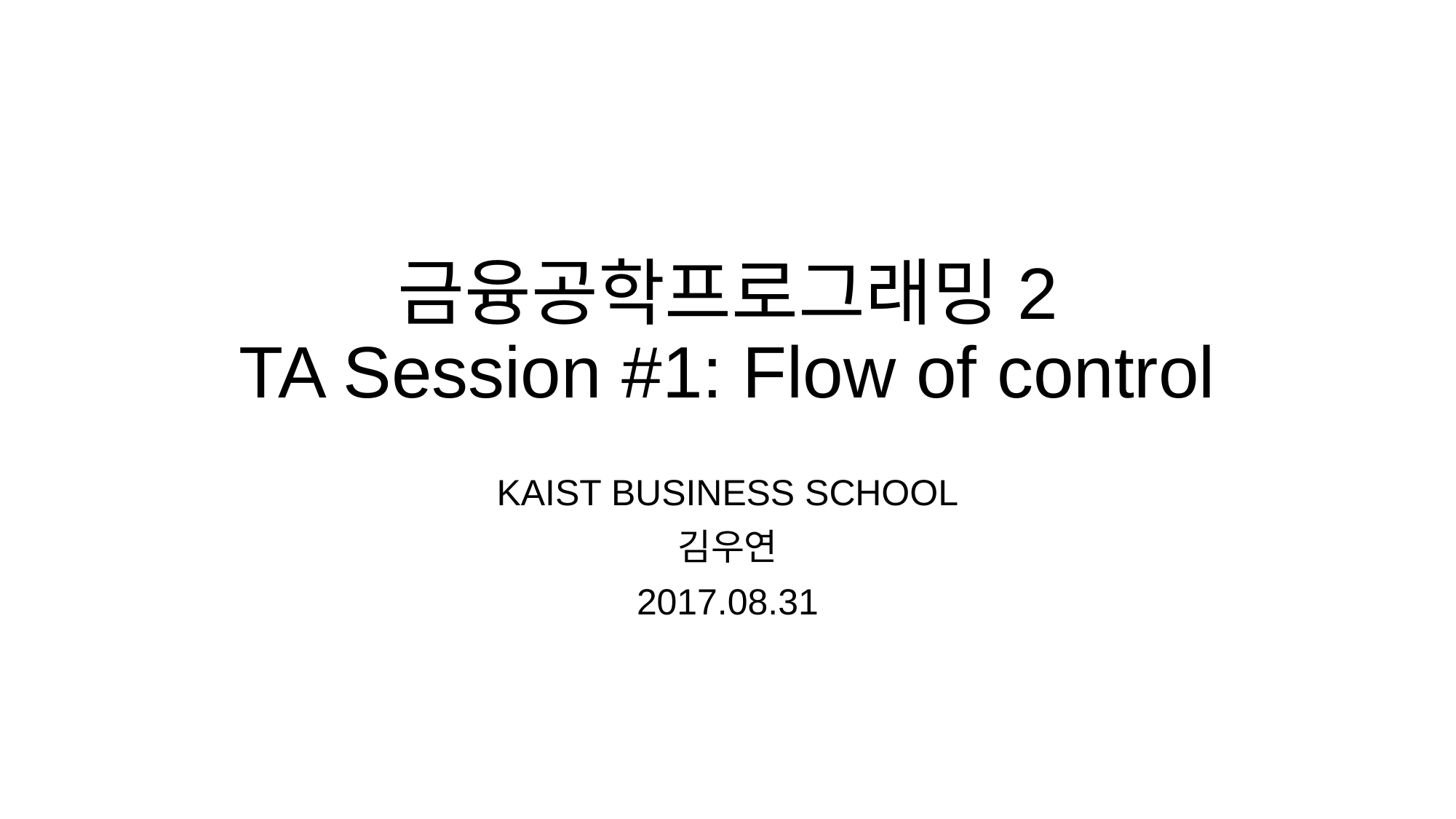

# 금융공학프로그래밍2 TA Session #1: Flow of control
KAIST BUSINESS SCHOOL
김우연
2017.08.31